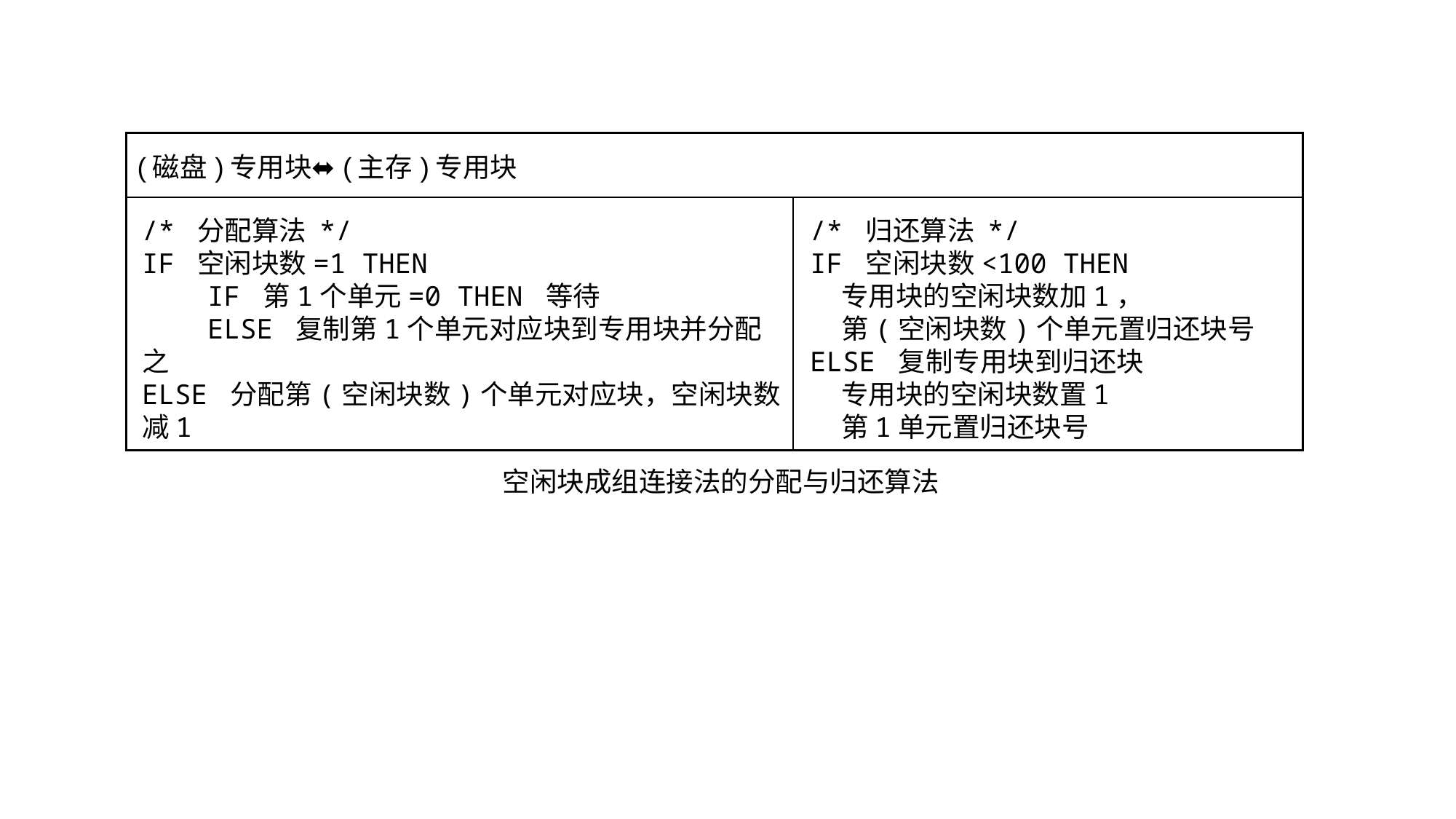

| (磁盘)专用块⬌(主存)专用块 |  |
| --- | --- |
|  |  |
/* 分配算法 */
IF 空闲块数=1 THEN
    IF 第1个单元=0 THEN 等待
    ELSE 复制第1个单元对应块到专用块并分配之
ELSE 分配第(空闲块数)个单元对应块，空闲块数减1
/* 归还算法 */
IF 空闲块数<100 THEN
    专用块的空闲块数加1，
    第(空闲块数)个单元置归还块号
ELSE 复制专用块到归还块
    专用块的空闲块数置1
    第1单元置归还块号
空闲块成组连接法的分配与归还算法